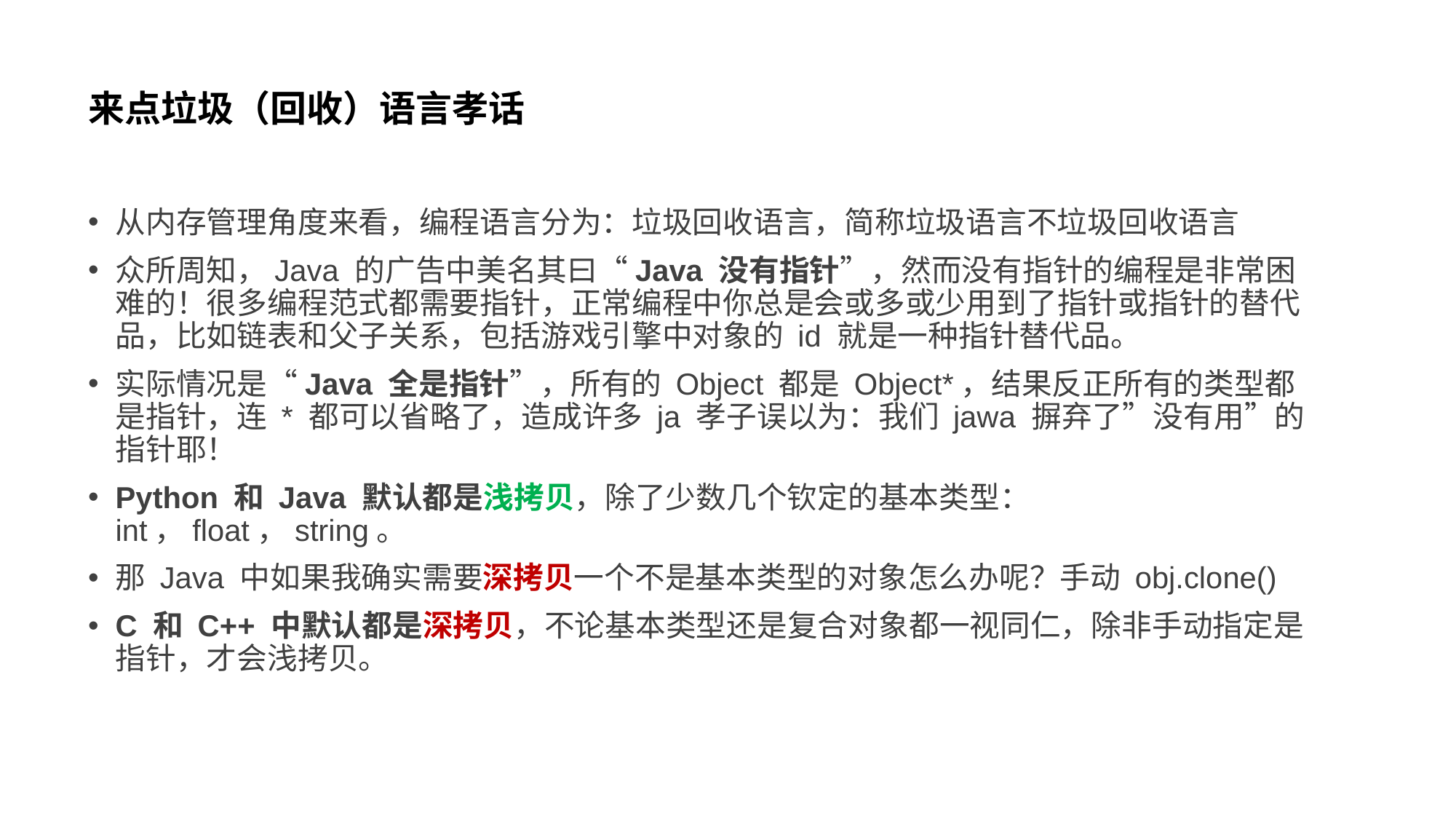

# 来点垃圾（回收）语言孝话
从内存管理角度来看，编程语言分为：垃圾回收语言，简称垃圾语言不垃圾回收语言
众所周知，Java 的广告中美名其曰“Java 没有指针”，然而没有指针的编程是非常困难的！很多编程范式都需要指针，正常编程中你总是会或多或少用到了指针或指针的替代品，比如链表和父子关系，包括游戏引擎中对象的 id 就是一种指针替代品。
实际情况是“Java 全是指针”，所有的 Object 都是 Object*，结果反正所有的类型都是指针，连 * 都可以省略了，造成许多 ja 孝子误以为：我们 jawa 摒弃了”没有用”的指针耶！
Python 和 Java 默认都是浅拷贝，除了少数几个钦定的基本类型：int，float，string。
那 Java 中如果我确实需要深拷贝一个不是基本类型的对象怎么办呢？手动 obj.clone()
C 和 C++ 中默认都是深拷贝，不论基本类型还是复合对象都一视同仁，除非手动指定是指针，才会浅拷贝。